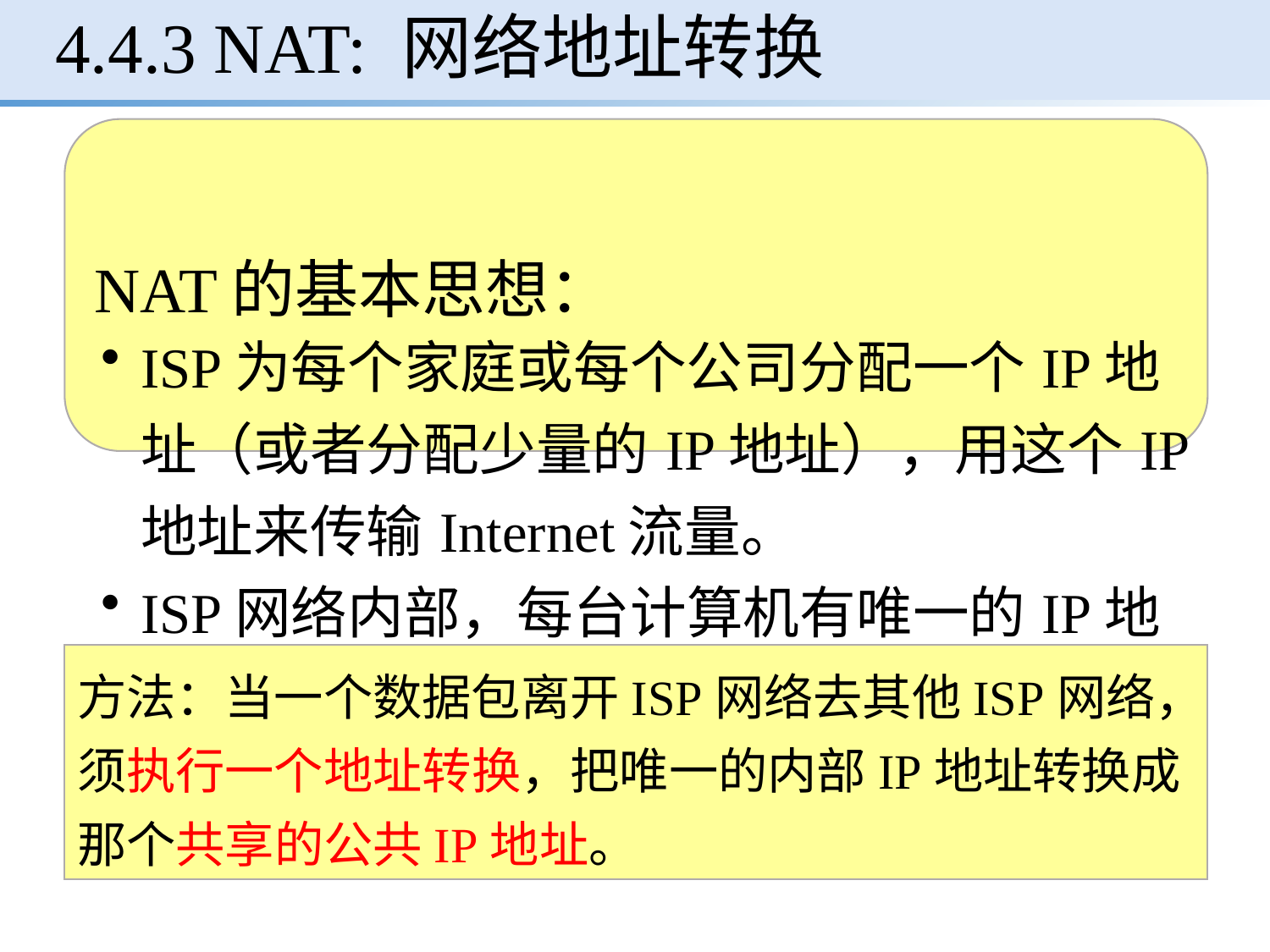

# 4.4.3 NAT: 网络地址转换
NAT的基本思想：
ISP为每个家庭或每个公司分配一个IP地址（或者分配少量的IP地址），用这个IP地址来传输Internet流量。
方法：当一个数据包离开ISP网络去其他ISP网络，须执行一个地址转换，把唯一的内部IP地址转换成那个共享的公共IP地址。